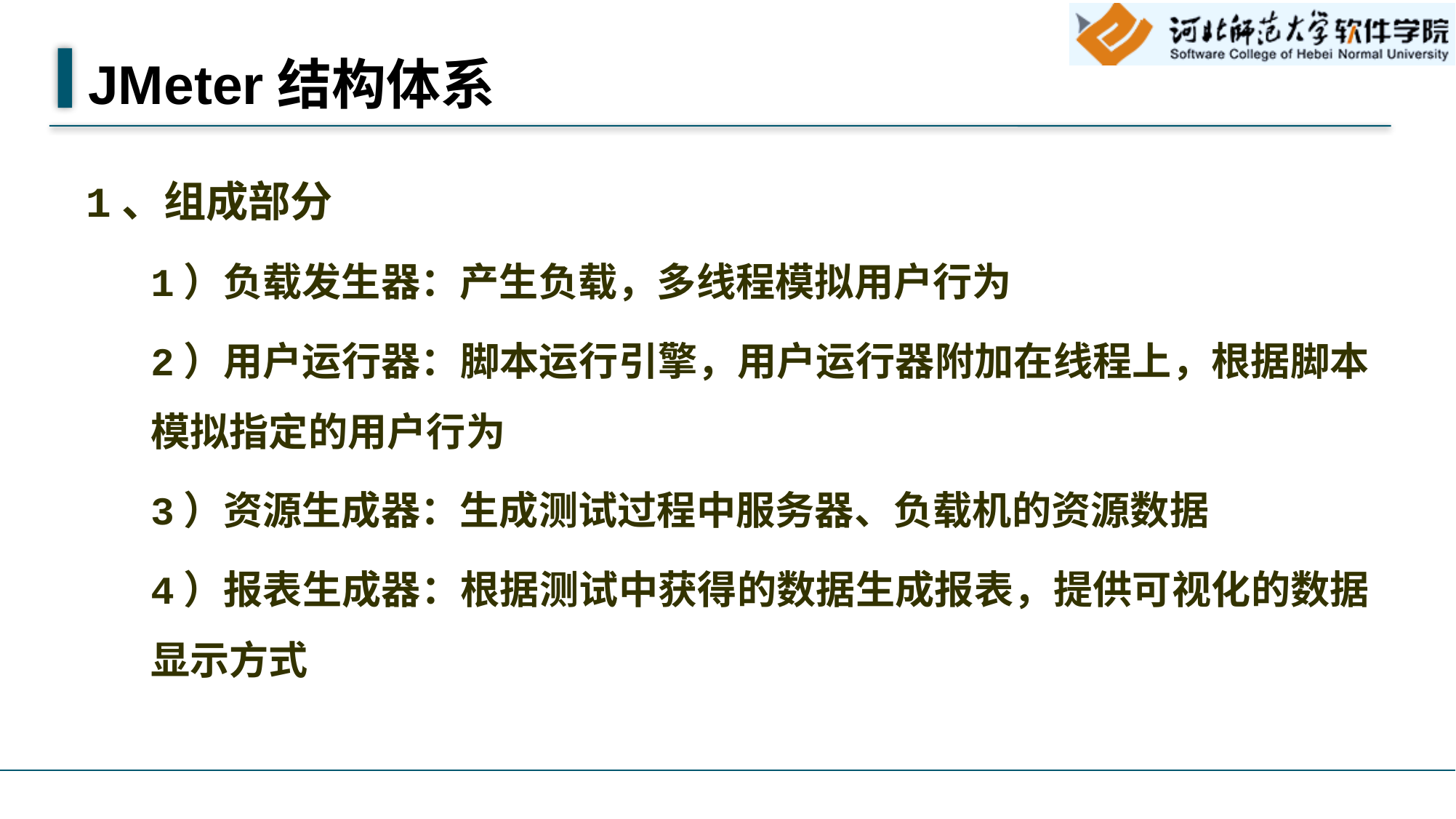

# JMeter结构体系
1、组成部分
1）负载发生器：产生负载，多线程模拟用户行为
2）用户运行器：脚本运行引擎，用户运行器附加在线程上，根据脚本模拟指定的用户行为
3）资源生成器：生成测试过程中服务器、负载机的资源数据
4）报表生成器：根据测试中获得的数据生成报表，提供可视化的数据显示方式